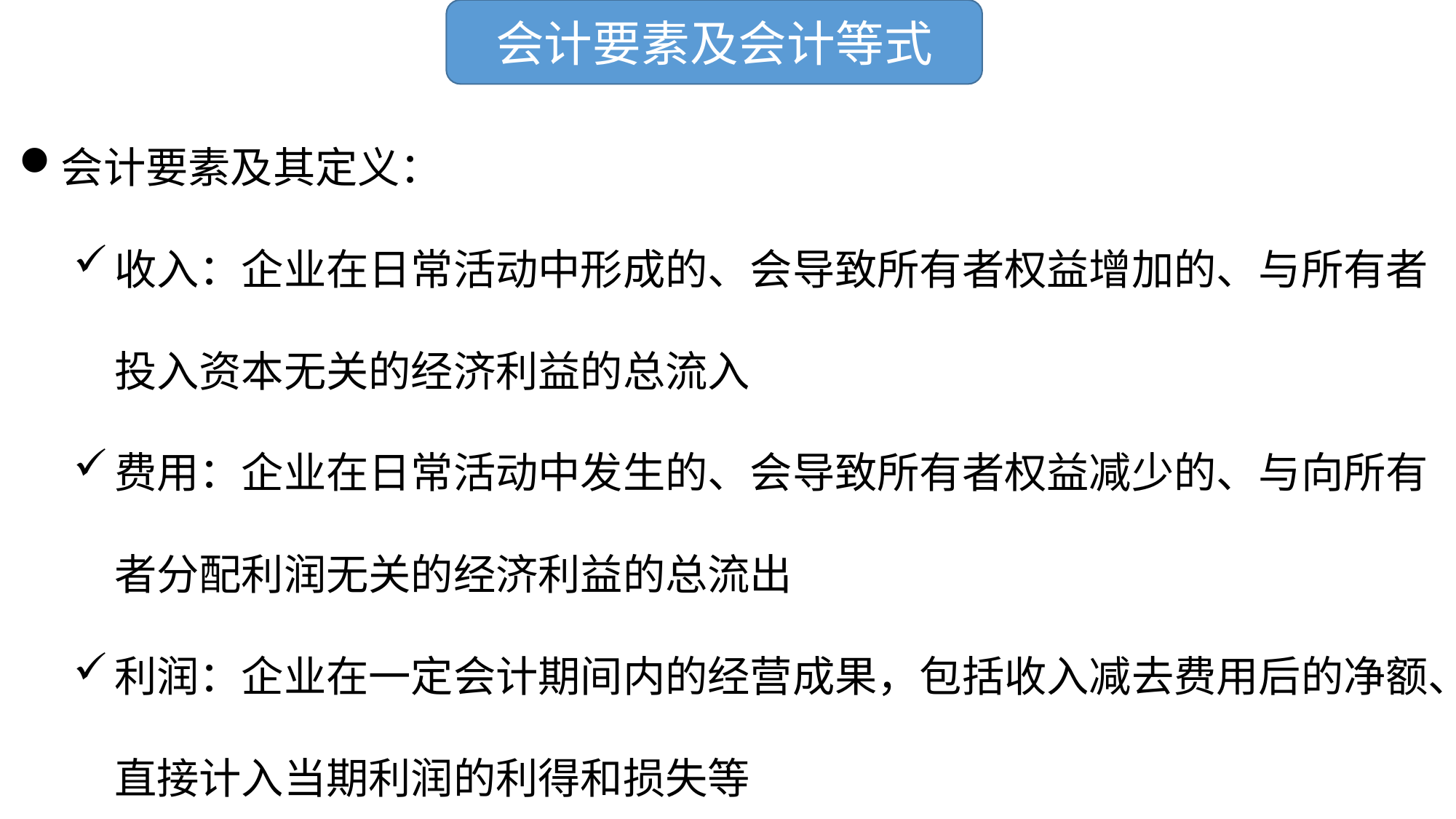

会计要素及会计等式
会计要素及其定义：
收入：企业在日常活动中形成的、会导致所有者权益增加的、与所有者投入资本无关的经济利益的总流入
费用：企业在日常活动中发生的、会导致所有者权益减少的、与向所有者分配利润无关的经济利益的总流出
利润：企业在一定会计期间内的经营成果，包括收入减去费用后的净额、直接计入当期利润的利得和损失等